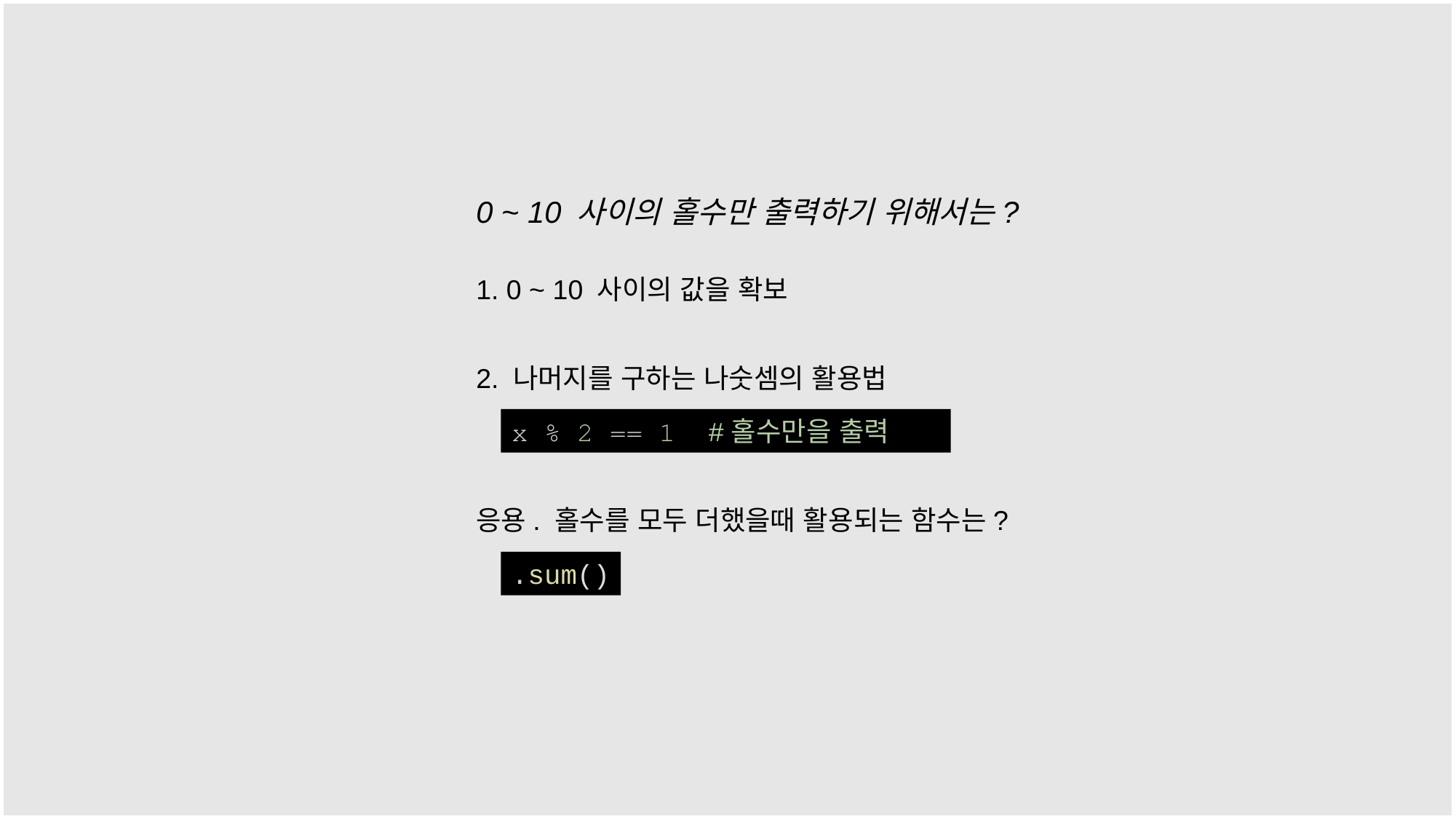

0 ~ 10 사이의 홀수만 출력하기 위해서는?
1. 0 ~ 10 사이의 값을 확보
2. 나머지를 구하는 나숫셈의 활용법
x % 2 == 1  #홀수만을 출력
응용. 홀수를 모두 더했을때 활용되는 함수는?
.sum()